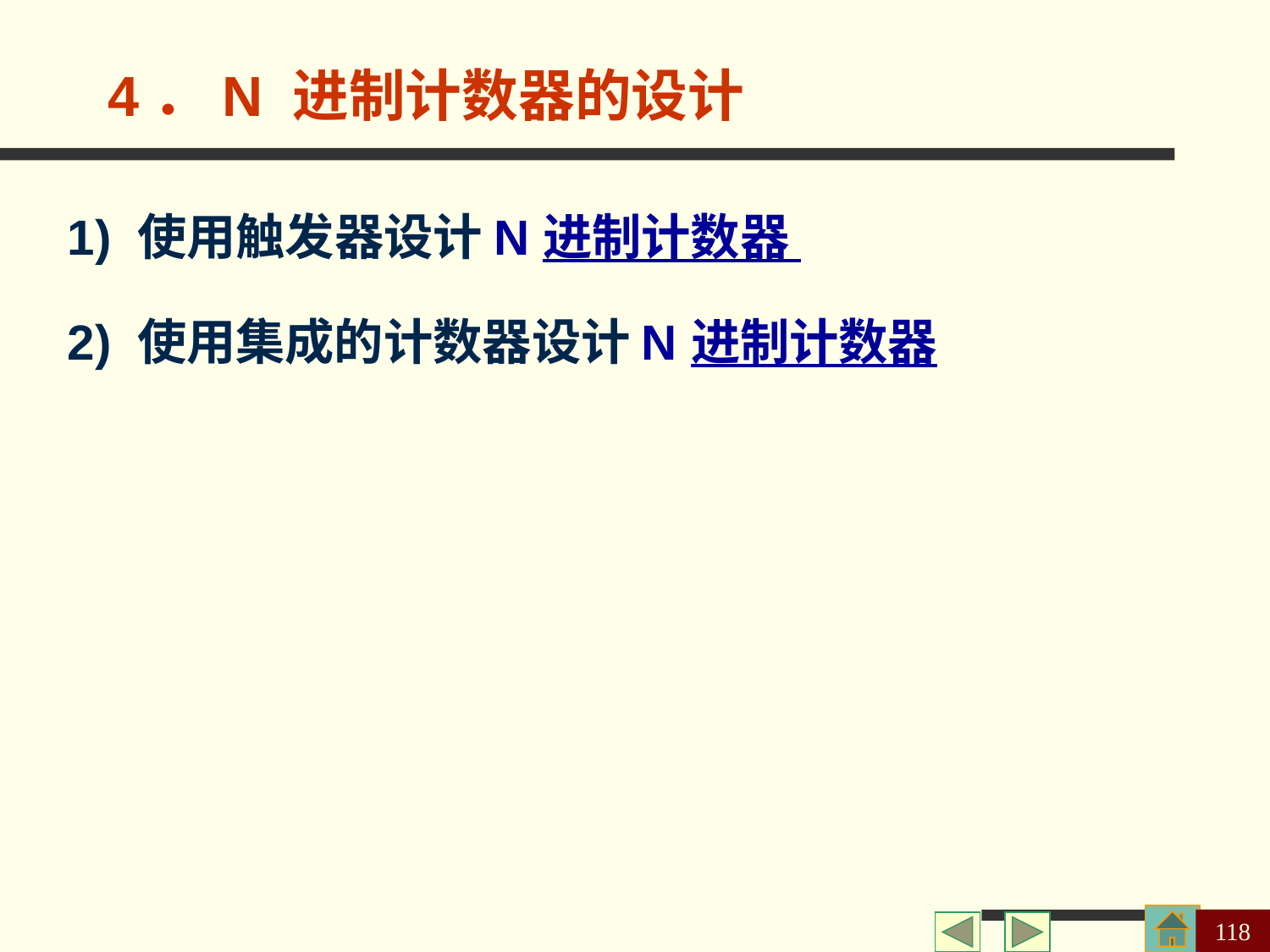

4．N 进制计数器的设计
1) 使用触发器设计 N 进制计数器
2) 使用集成的计数器设计 N 进制计数器
118